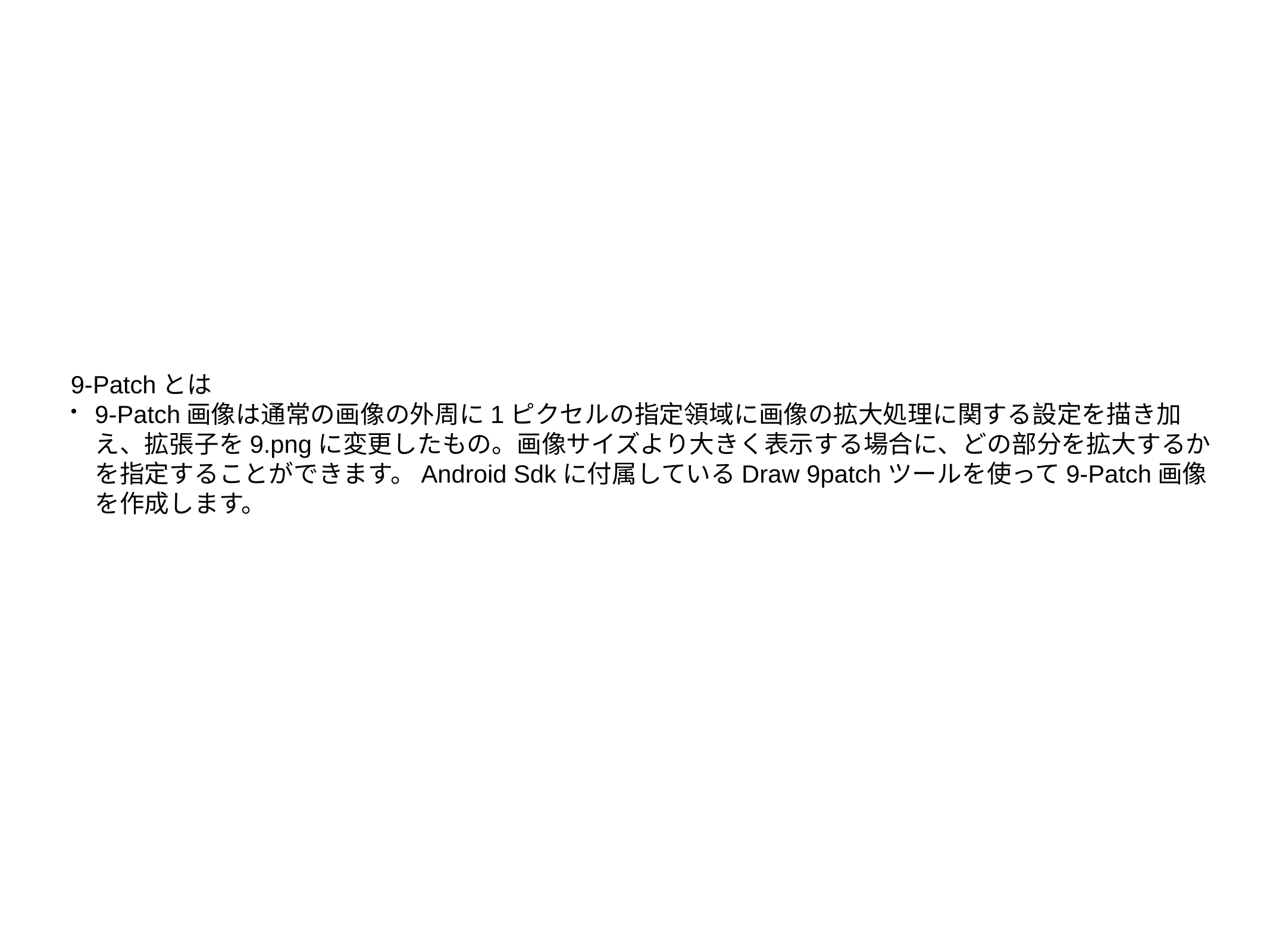

9-Patchとは
9-Patch画像は通常の画像の外周に1ピクセルの指定領域に画像の拡大処理に関する設定を描き加え、拡張子を9.pngに変更したもの。画像サイズより大きく表示する場合に、どの部分を拡大するかを指定することができます。Android Sdkに付属しているDraw 9patchツールを使って9-Patch画像を作成します。
7